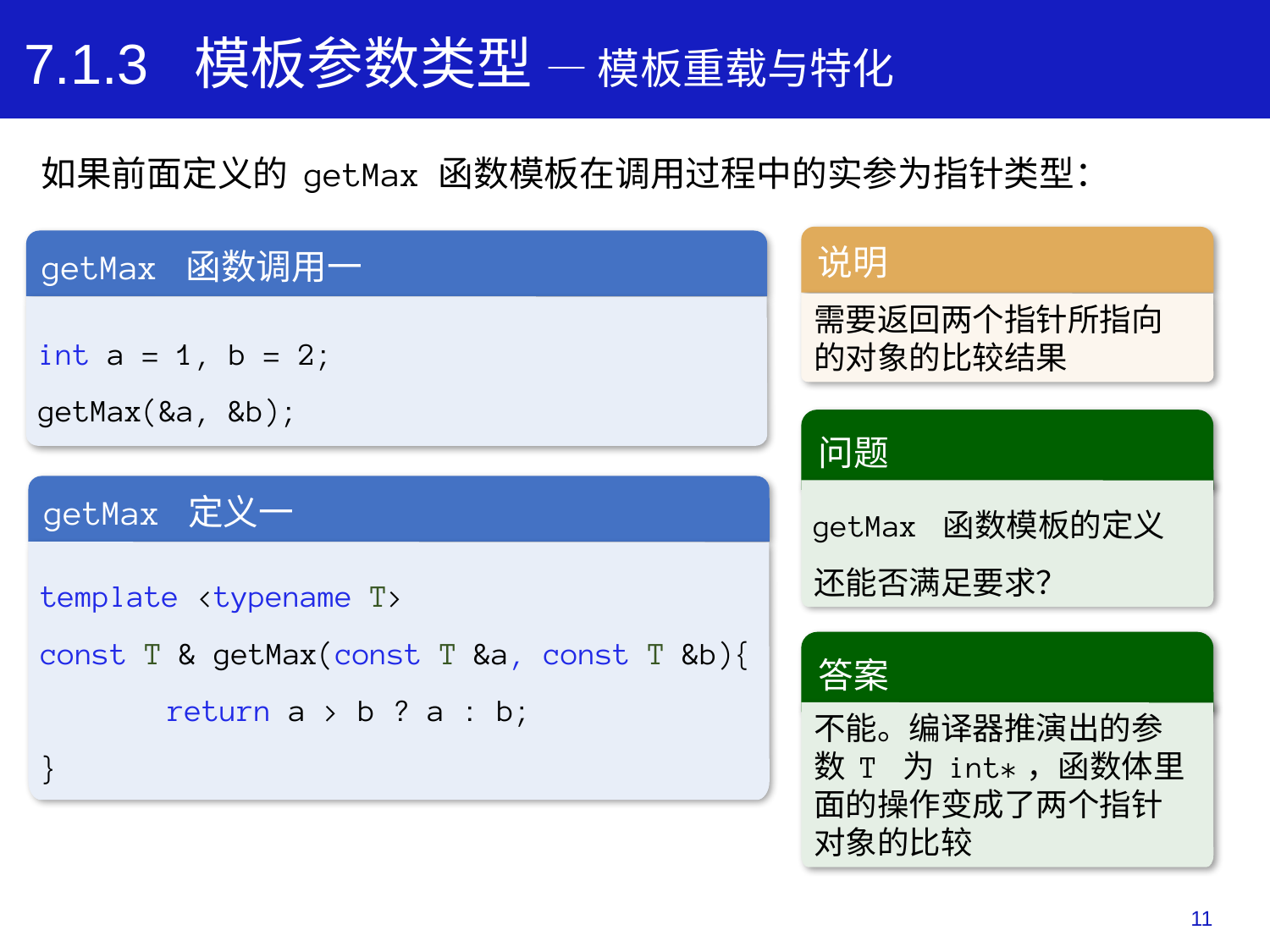

7.1.3  模板参数类型 — 模板重载与特化
如果前面定义的 getMax 函数模板在调用过程中的实参为指针类型：
说明
需要返回两个指针所指向
的对象的比较结果
getMax 函数调用一
int a = 1, b = 2;
getMax(&a, &b);
学习目标
问题
getMax 函数模板的定义
还能否满足要求？
getMax 定义一
template <typename T>
const T & getMax(const T &a, const T &b){
	return a > b ? a : b;
}
答案
不能。编译器推演出的参
数 T 为 int*，函数体里
面的操作变成了两个指针
对象的比较
11